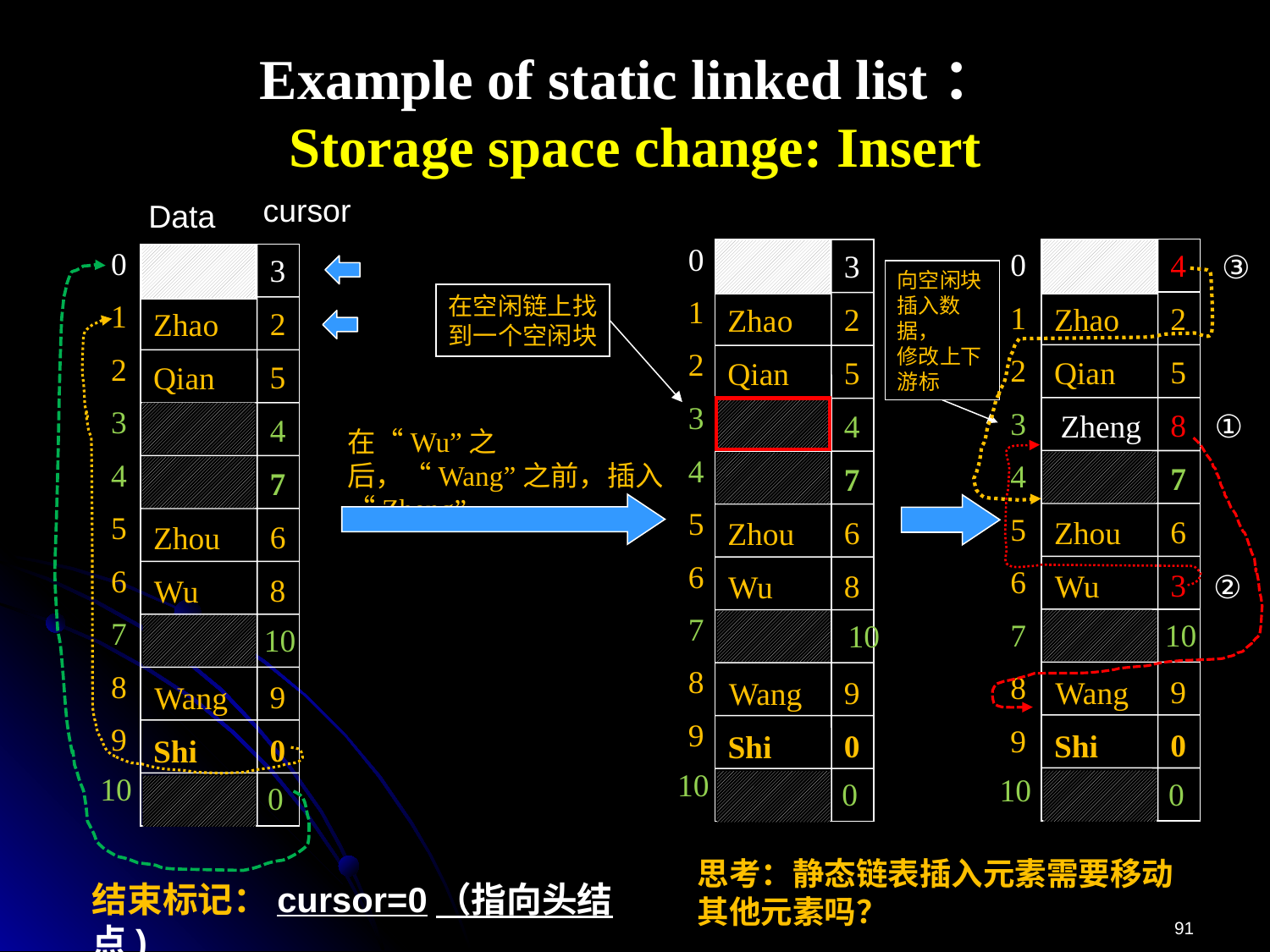

Example of static linked list：
Storage space change: Insert
cursor
Data
0
1
2
3
4
5
6
7
8
9
10
0
1
2
3
4
5
6
7
8
9
10
0
1
2
3
4
5
6
7
8
9
10

4

3
③

3

向空闲块
插入数据，
修改上下
游标

在空闲链上找
到一个空闲块
2
2
Zhao
Zhao
2
Zhao

5
5
Qian
Qian
5
Qian

8
4
Zheng
①
Sun

4
Sun
在“Wu”之后，“Wang”之前，插入“Zheng”

7
7
Li
Li

7
Li

6
6
Zhou
Zhou
6
Zhou
3
8
Wu
Wu
②
8
Wu
10
10

10

9
9
Wang
Wang
9
Wang
0
0
Shi
Shi
0
Shi
0
0

0

思考：静态链表插入元素需要移动
其他元素吗？
结束标记：cursor=0（指向头结点)

91